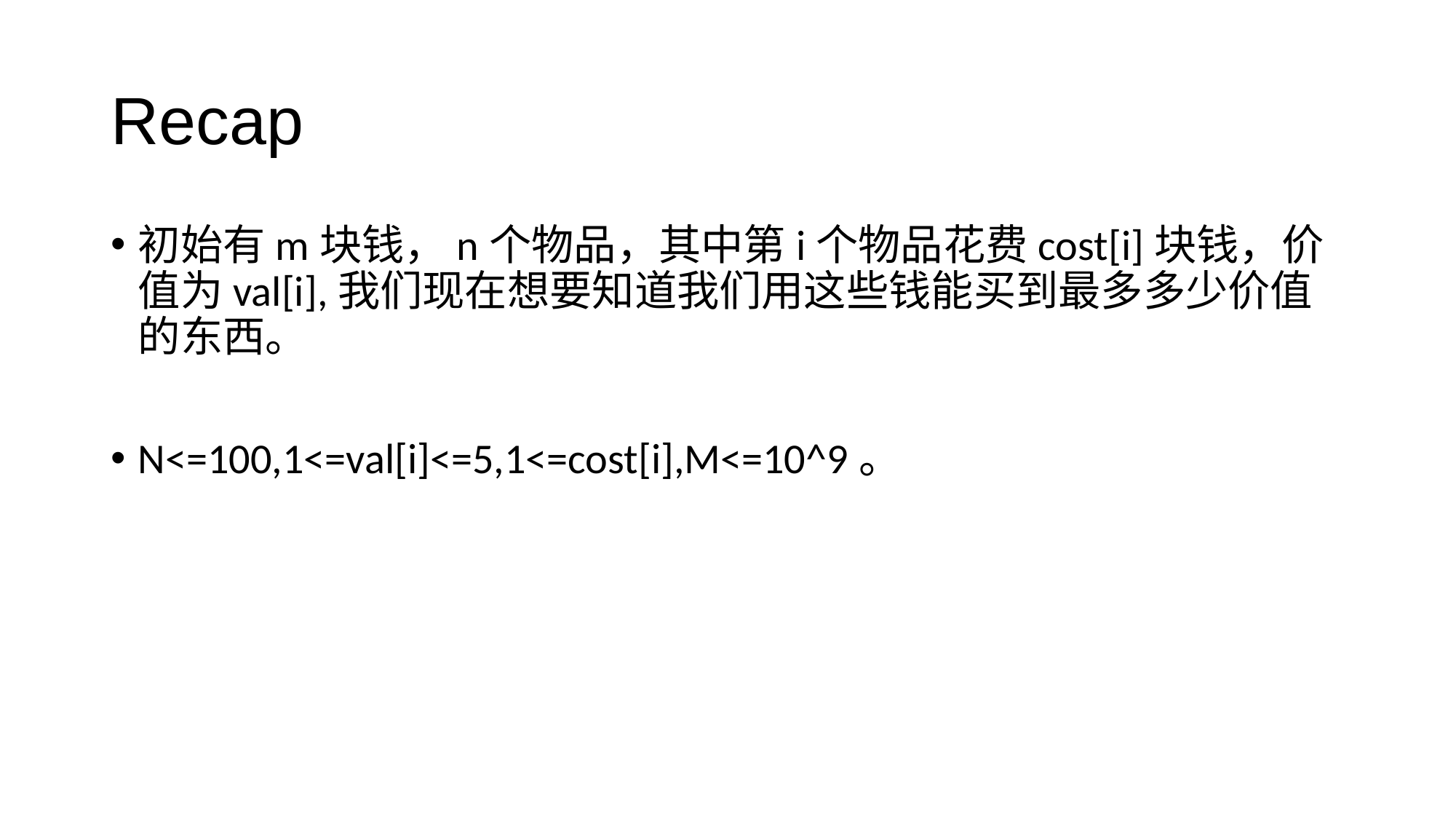

# Recap
初始有m块钱，n个物品，其中第i个物品花费cost[i]块钱，价值为val[i],我们现在想要知道我们用这些钱能买到最多多少价值的东西。

N<=100,1<=val[i]<=5,1<=cost[i],M<=10^9。